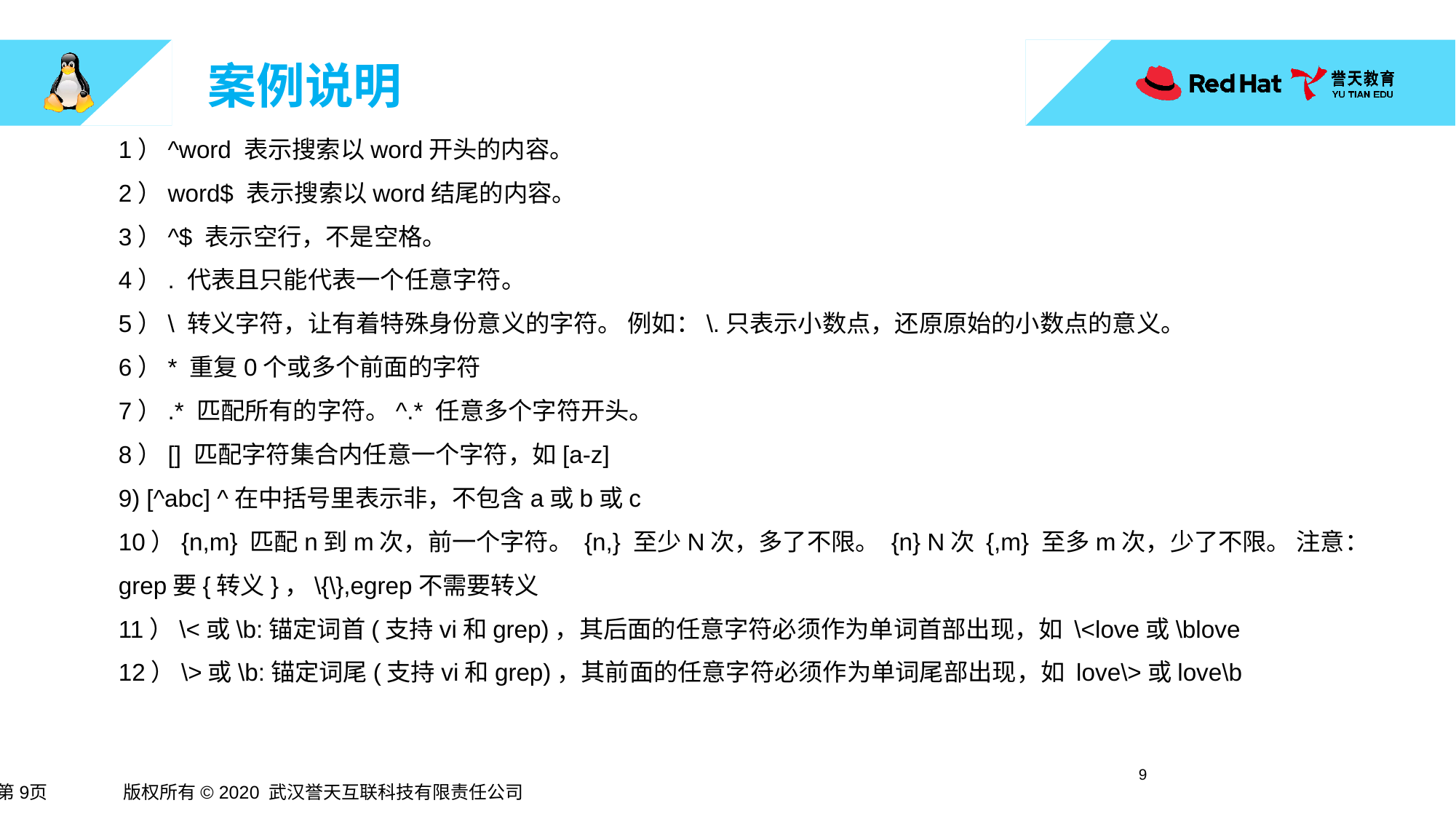

# 案例说明
1）^word 表示搜索以word开头的内容。
2）word$ 表示搜索以word结尾的内容。
3）^$ 表示空行，不是空格。
4）. 代表且只能代表一个任意字符。
5）\ 转义字符，让有着特殊身份意义的字符。 例如：\.只表示小数点，还原原始的小数点的意义。
6）* 重复0个或多个前面的字符
7）.* 匹配所有的字符。^.* 任意多个字符开头。
8）[] 匹配字符集合内任意一个字符，如[a-z]
9) [^abc] ^在中括号里表示非，不包含a或b或c
10）{n,m} 匹配n到m次，前一个字符。 {n,} 至少N次，多了不限。 {n} N次 {,m} 至多m次，少了不限。 注意：grep要{转义}，\{\},egrep不需要转义
11）\<或\b:锚定词首(支持vi和grep)，其后面的任意字符必须作为单词首部出现，如 \<love或\blove
12）\>或\b:锚定词尾(支持vi和grep)，其前面的任意字符必须作为单词尾部出现，如 love\>或love\b
9